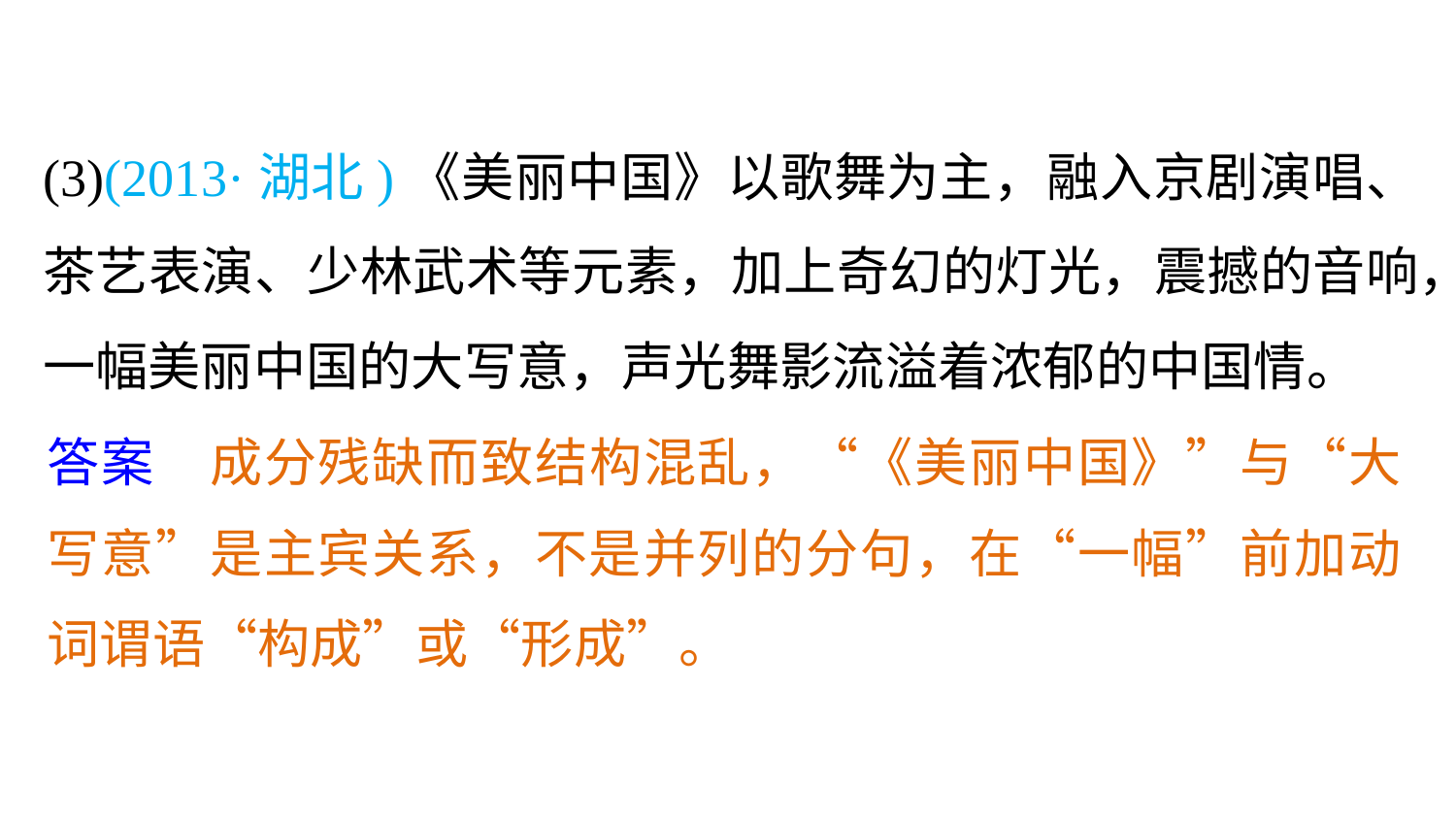

(3)(2013·湖北)《美丽中国》以歌舞为主，融入京剧演唱、茶艺表演、少林武术等元素，加上奇幻的灯光，震撼的音响，一幅美丽中国的大写意，声光舞影流溢着浓郁的中国情。
答案　成分残缺而致结构混乱，“《美丽中国》”与“大写意”是主宾关系，不是并列的分句，在“一幅”前加动词谓语“构成”或“形成”。